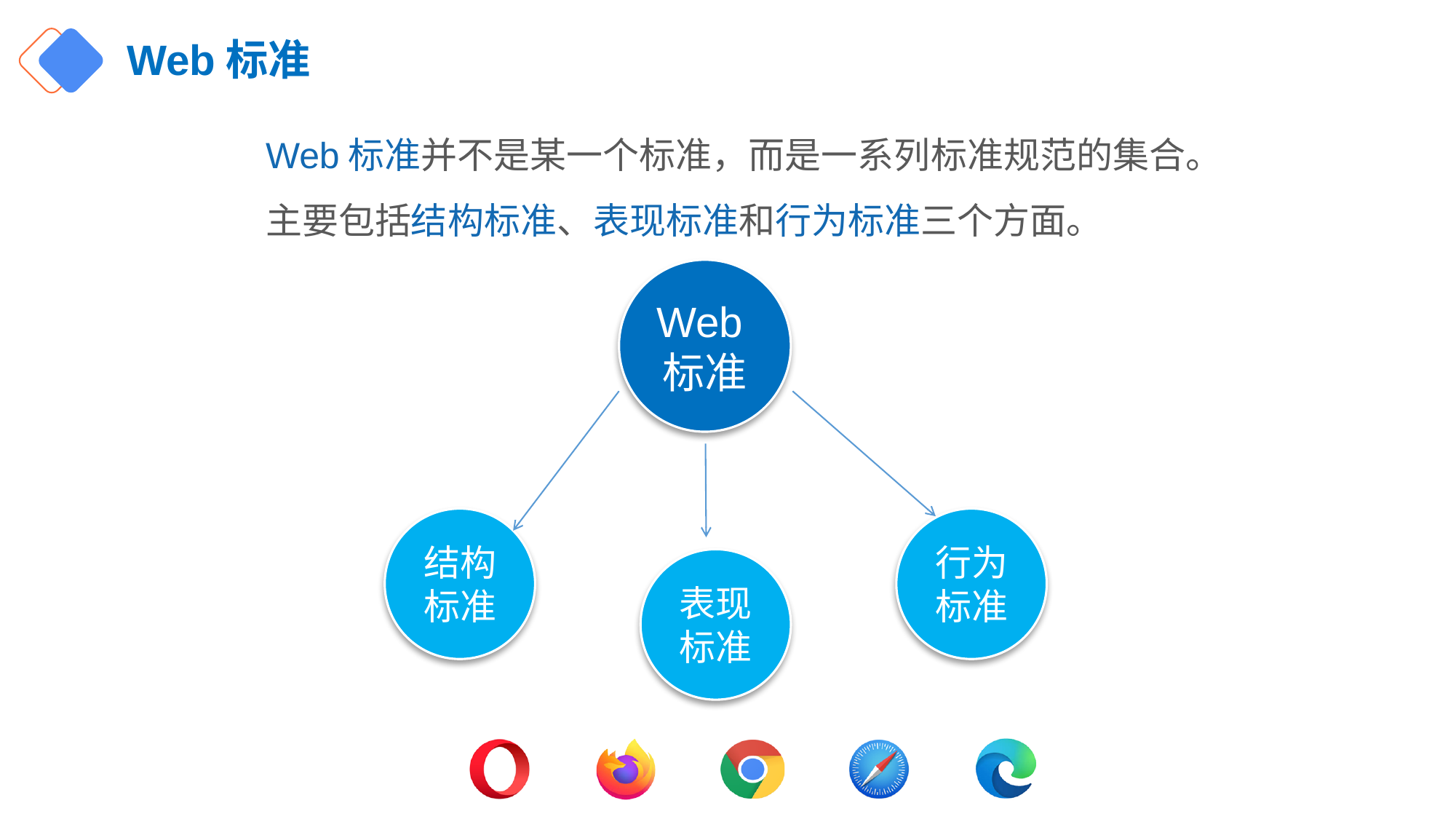

# Web标准
Web标准并不是某一个标准，而是一系列标准规范的集合。
主要包括结构标准、表现标准和行为标准三个方面。
Web标准
结构标准
行为标准
表现标准